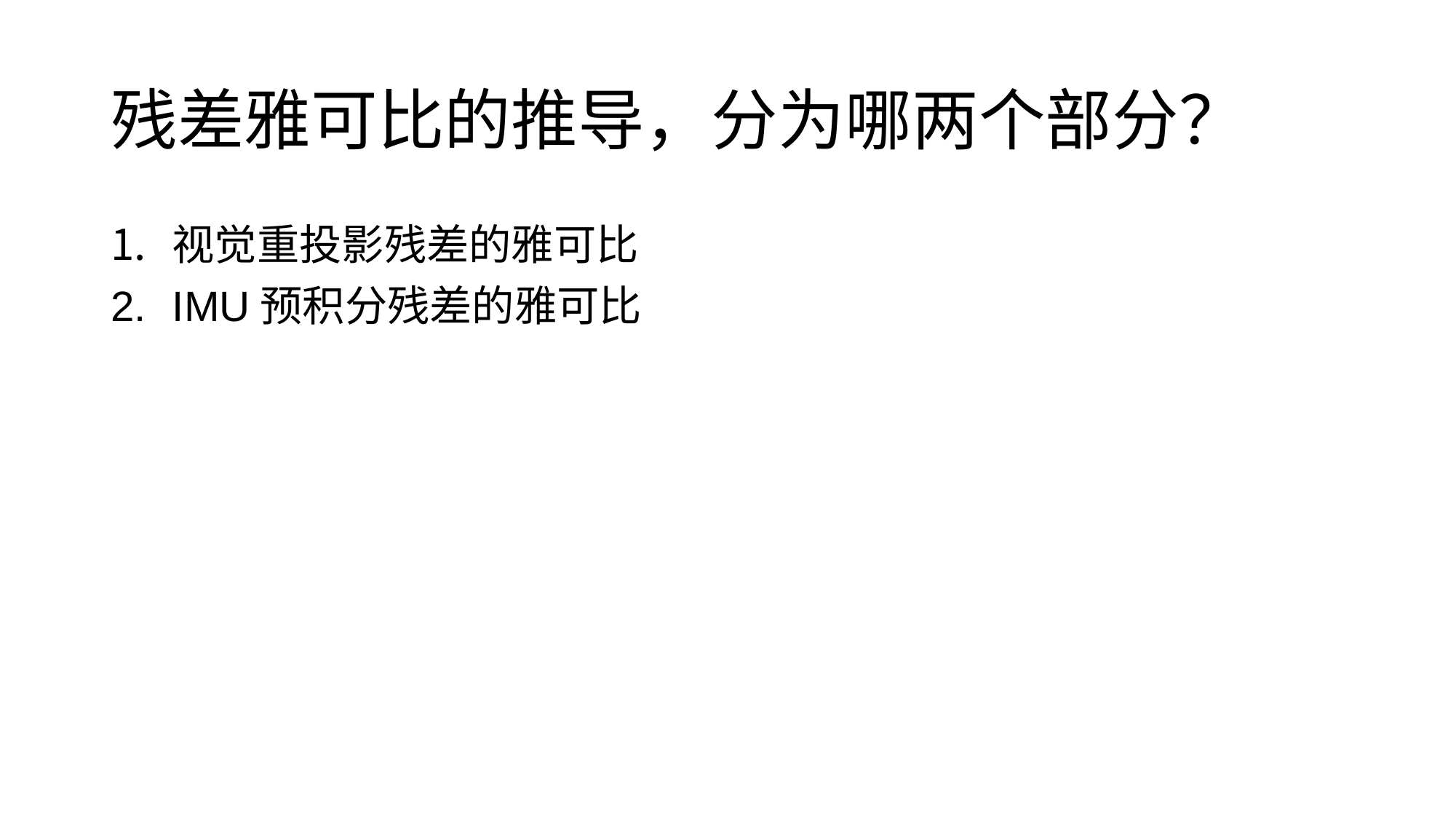

# 残差雅可比的推导，分为哪两个部分？
视觉重投影残差的雅可比
IMU预积分残差的雅可比